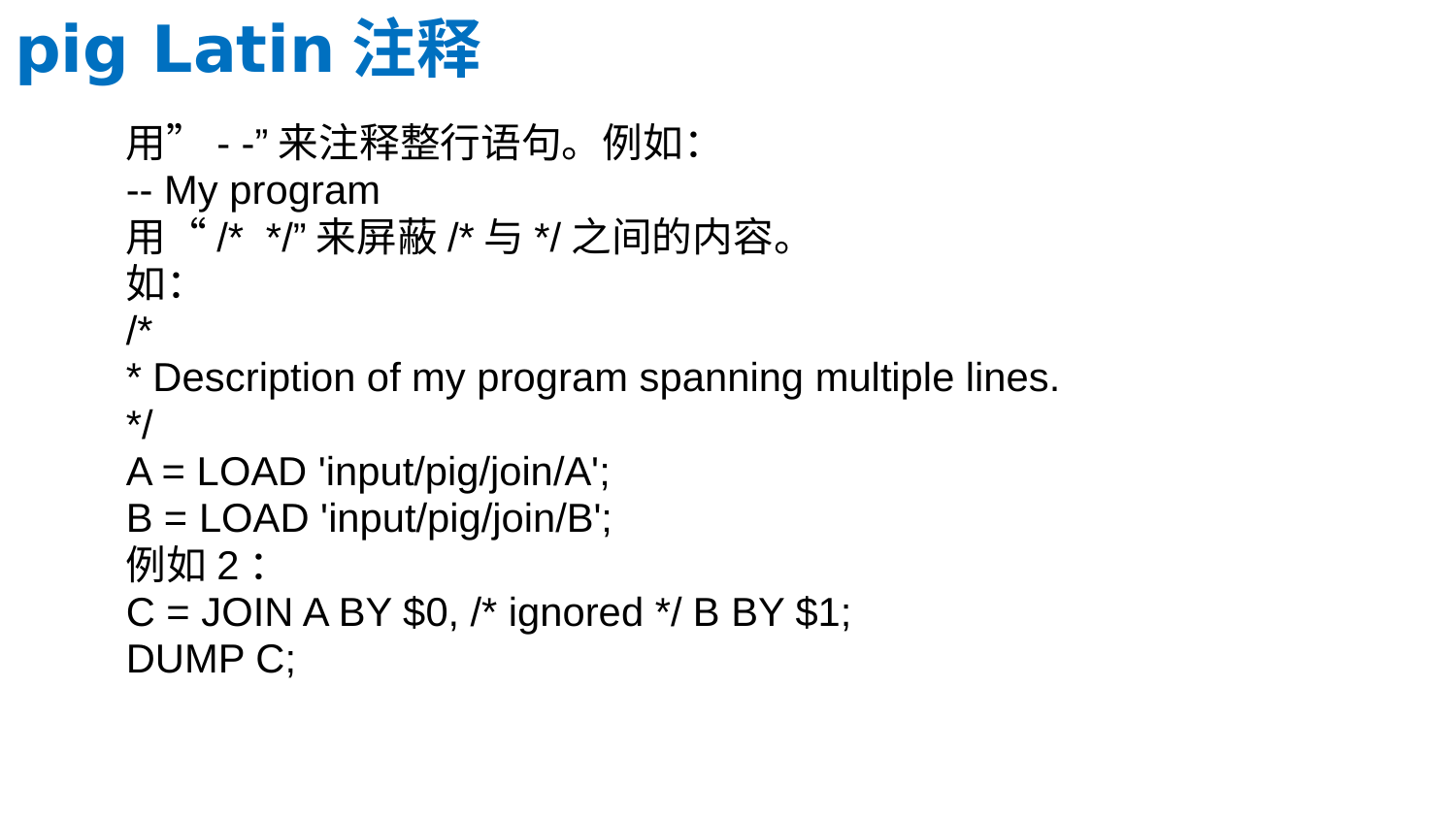

pig Latin注释
	用”- -”来注释整行语句。例如：
	-- My program
	用“/*  */”来屏蔽/*与*/之间的内容。
	如：
	/*
	* Description of my program spanning multiple lines.
	*/
	A = LOAD 'input/pig/join/A';
	B = LOAD 'input/pig/join/B';
	例如2：
	C = JOIN A BY $0, /* ignored */ B BY $1;
	DUMP C;